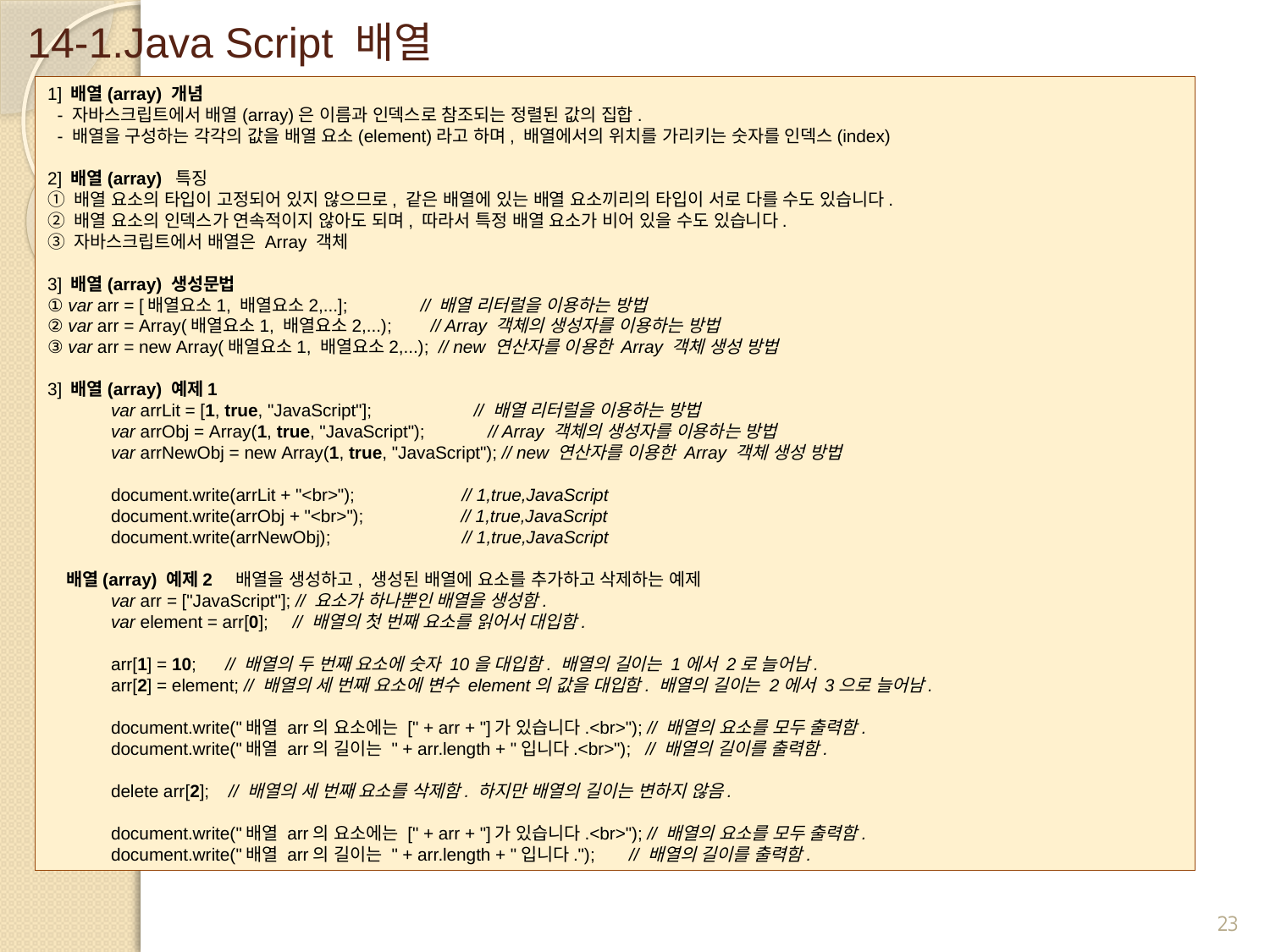

# 14-1.Java Script 배열
1] 배열(array) 개념
  - 자바스크립트에서 배열(array)은 이름과 인덱스로 참조되는 정렬된 값의 집합.
  - 배열을 구성하는 각각의 값을 배열 요소(element)라고 하며, 배열에서의 위치를 가리키는 숫자를 인덱스(index)

2] 배열(array)  특징
① 배열 요소의 타입이 고정되어 있지 않으므로, 같은 배열에 있는 배열 요소끼리의 타입이 서로 다를 수도 있습니다.
② 배열 요소의 인덱스가 연속적이지 않아도 되며, 따라서 특정 배열 요소가 비어 있을 수도 있습니다.
③ 자바스크립트에서 배열은 Array 객체

3] 배열(array) 생성문법
① var arr = [배열요소1, 배열요소2,...];               // 배열 리터럴을 이용하는 방법
② var arr = Array(배열요소1, 배열요소2,...);        // Array 객체의 생성자를 이용하는 방법
③ var arr = new Array(배열요소1, 배열요소2,...);  // new 연산자를 이용한 Array 객체 생성 방법

3] 배열(array) 예제1
var arrLit = [1, true, "JavaScript"];                     // 배열 리터럴을 이용하는 방법
var arrObj = Array(1, true, "JavaScript");             // Array 객체의 생성자를 이용하는 방법
var arrNewObj = new Array(1, true, "JavaScript"); // new 연산자를 이용한 Array 객체 생성 방법

document.write(arrLit + "<br>");                      // 1,true,JavaScript
document.write(arrObj + "<br>");                    // 1,true,JavaScript
document.write(arrNewObj);                           // 1,true,JavaScript

   배열(array) 예제2    배열을 생성하고, 생성된 배열에 요소를 추가하고 삭제하는 예제
var arr = ["JavaScript"]; // 요소가 하나뿐인 배열을 생성함.
var element = arr[0];     // 배열의 첫 번째 요소를 읽어서 대입함.

arr[1] = 10;      // 배열의 두 번째 요소에 숫자 10을 대입함. 배열의 길이는 1에서 2로 늘어남.
arr[2] = element; // 배열의 세 번째 요소에 변수 element의 값을 대입함. 배열의 길이는 2에서 3으로 늘어남.

document.write("배열 arr의 요소에는 [" + arr + "]가 있습니다.<br>"); // 배열의 요소를 모두 출력함.
document.write("배열 arr의 길이는 " + arr.length + "입니다.<br>");   // 배열의 길이를 출력함.

delete arr[2];    // 배열의 세 번째 요소를 삭제함. 하지만 배열의 길이는 변하지 않음.

document.write("배열 arr의 요소에는 [" + arr + "]가 있습니다.<br>"); // 배열의 요소를 모두 출력함.
document.write("배열 arr의 길이는 " + arr.length + "입니다.");       // 배열의 길이를 출력함.
23